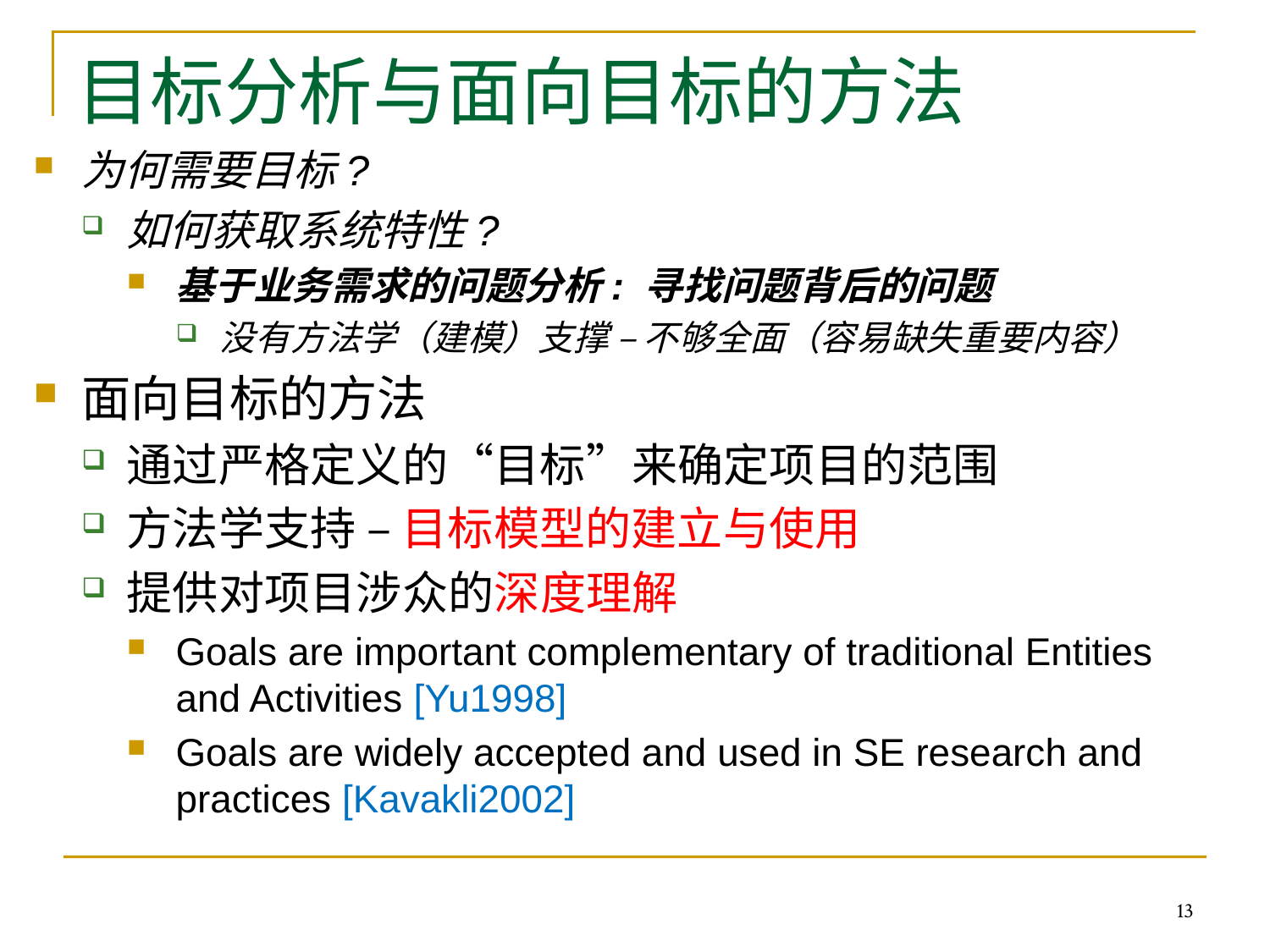

# 目标分析与面向目标的方法
为何需要目标?
如何获取系统特性?
基于业务需求的问题分析: 寻找问题背后的问题
没有方法学（建模）支撑 – 不够全面（容易缺失重要内容）
面向目标的方法
通过严格定义的“目标”来确定项目的范围
方法学支持 – 目标模型的建立与使用
提供对项目涉众的深度理解
Goals are important complementary of traditional Entities and Activities [Yu1998]
Goals are widely accepted and used in SE research and practices [Kavakli2002]
13